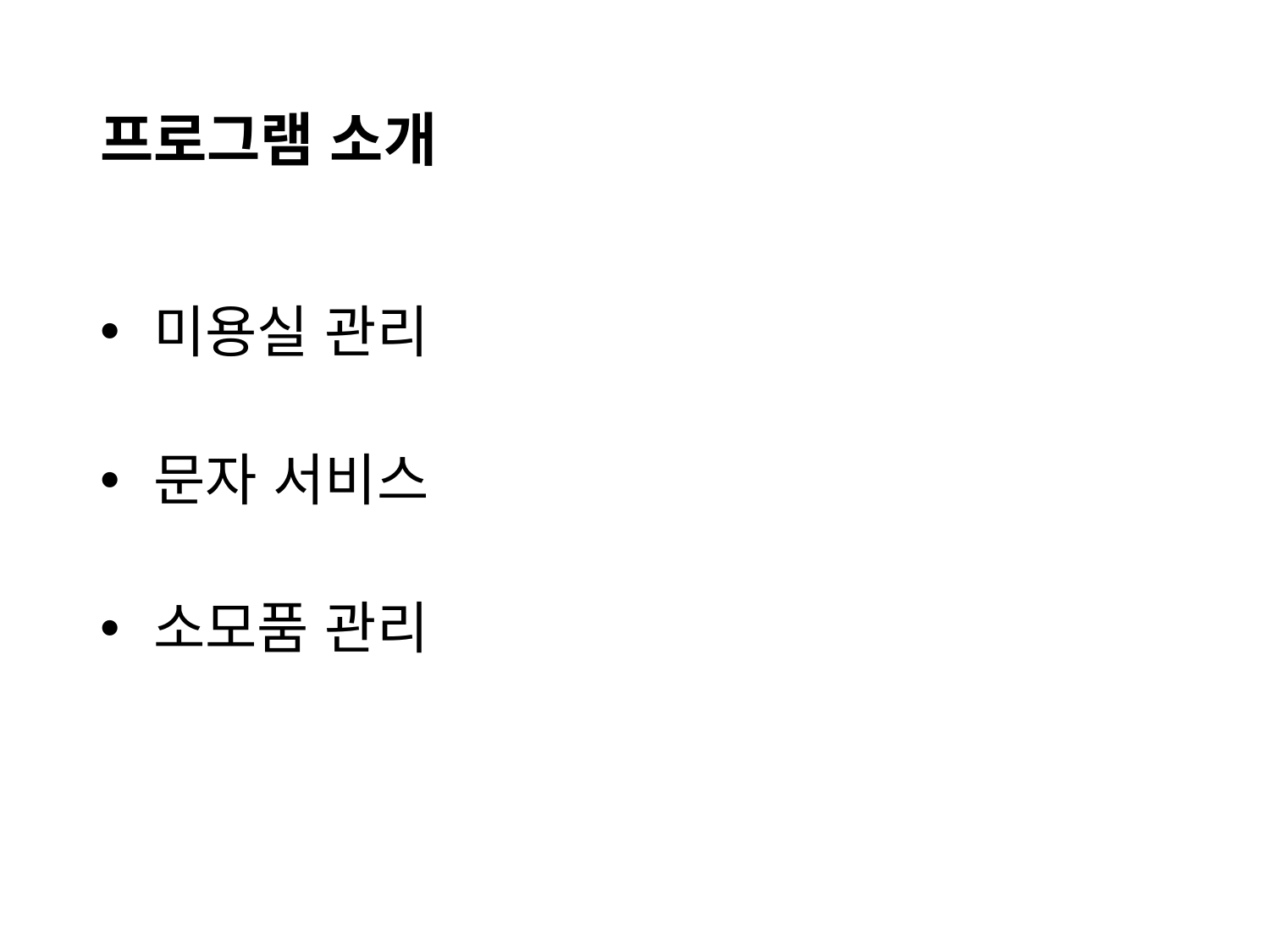

# 프로그램 소개
 미용실 관리

 문자 서비스

 소모품 관리